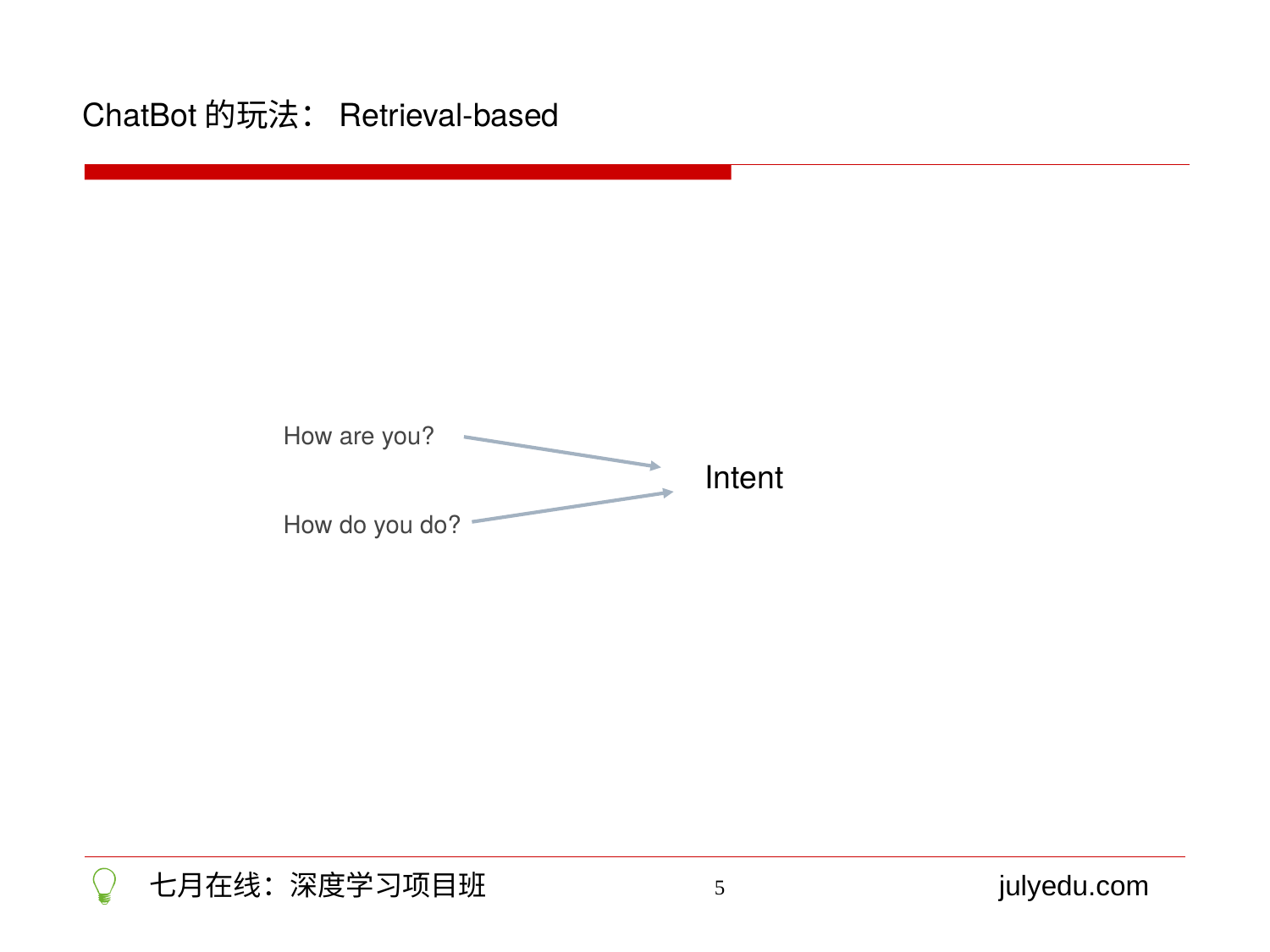

ChatBot的玩法：Retrieval-based
How are you?

How do you do?

Intent

5